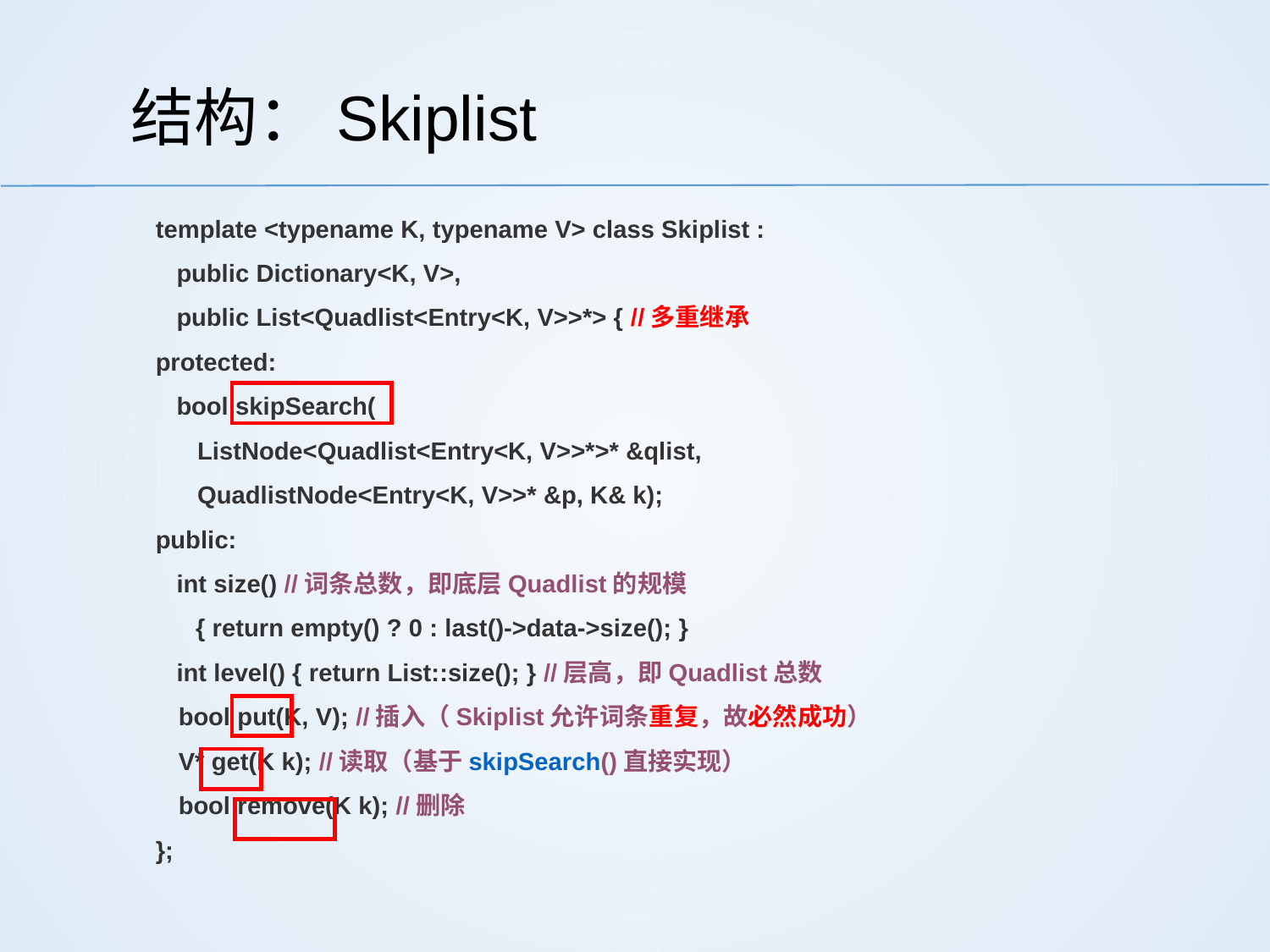

# 结构：Skiplist
	template <typename K, typename V> class Skiplist :
   public Dictionary<K, V>,
   public List<Quadlist<Entry<K, V>>*> { //多重继承
protected:
   bool skipSearch(
      ListNode<Quadlist<Entry<K, V>>*>* &qlist,
      QuadlistNode<Entry<K, V>>* &p, K& k);
public:
   int size() //词条总数，即底层Quadlist的规模
      { return empty() ? 0 : last()->data->size(); }
   int level() { return List::size(); } //层高，即Quadlist总数
   bool put(K, V); //插入（Skiplist允许词条重复，故必然成功）
   V* get(K k); //读取（基于skipSearch()直接实现）
   bool remove(K k); //删除
};